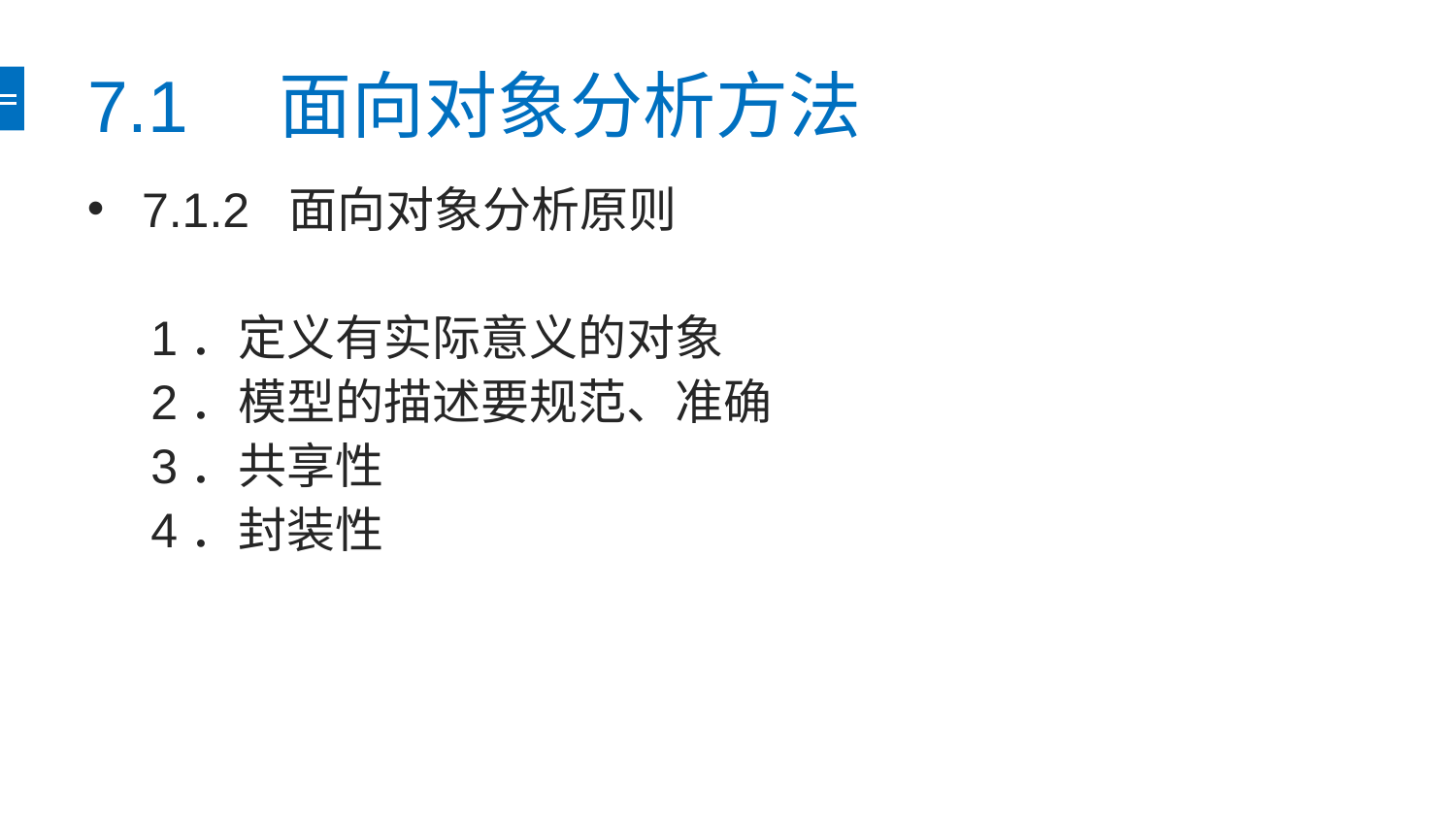

# 7.1　面向对象分析方法
7.1.2  面向对象分析原则

1．定义有实际意义的对象
2．模型的描述要规范、准确
3．共享性
4．封装性